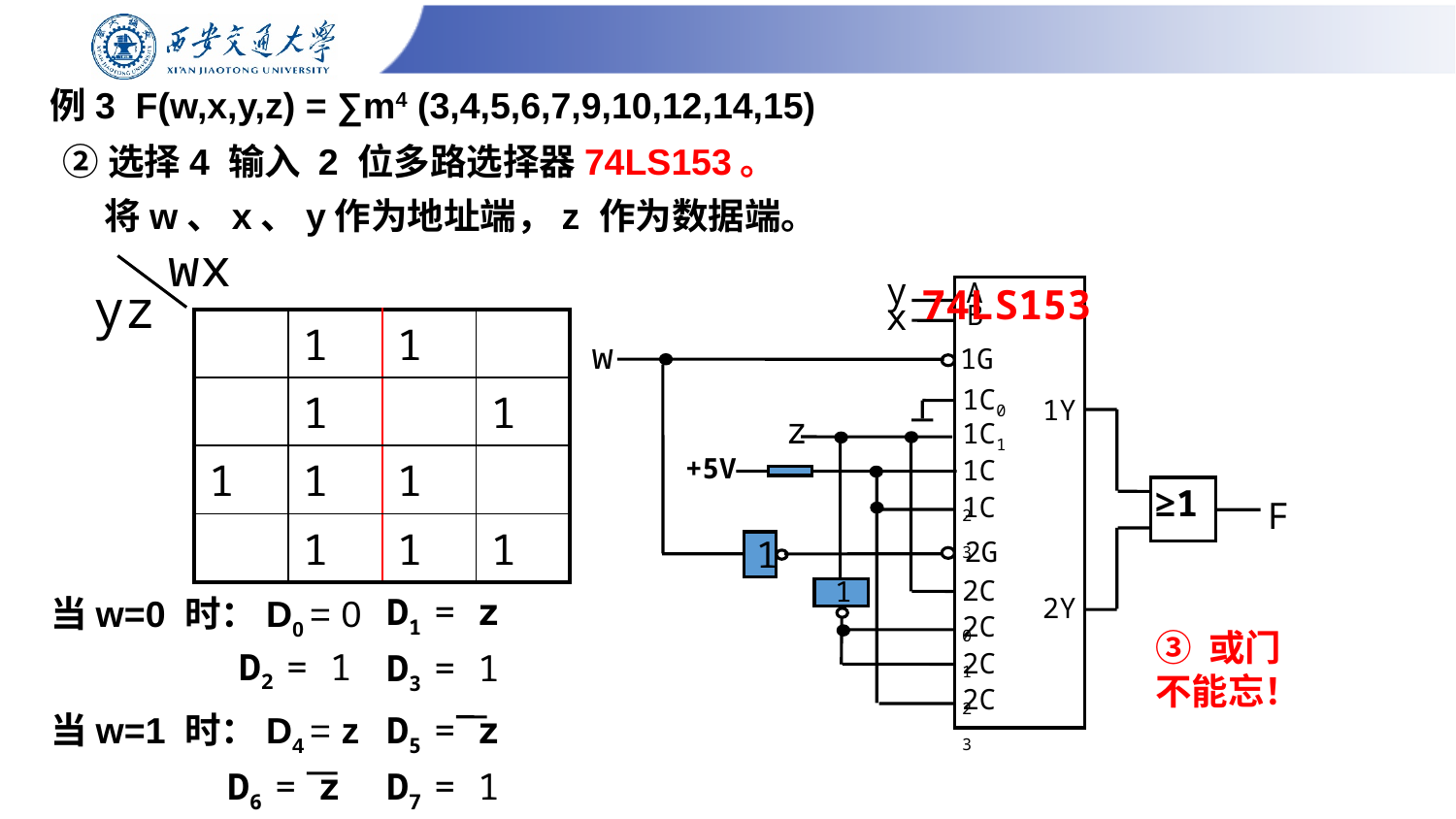

# 例3  F(w,x,y,z) = ∑m4 (3,4,5,6,7,9,10,12,14,15)
②选择4 输入 2 位多路选择器74LS153。
    将w、x、y作为地址端，z 作为数据端。
 74LS153
y
A

x
B

w
1G

1C0
1Y

z
1C1

+5V
1C2

≥1

1C3
F

1
2G

2C0
1

2Y

2C1

2C2

2C3

wx

yz
|  | 1 | 1 |  |
| --- | --- | --- | --- |
|  | 1 |  | 1 |
| 1 | 1 | 1 |  |
|  | 1 | 1 | 1 |
D1 = z
当w=0 时：D0 = 0
D2 = 1
③ 或门
不能忘！
D3 = 1
当w=1 时：D4 = z
D5 = z

D6 = z

D7 = 1